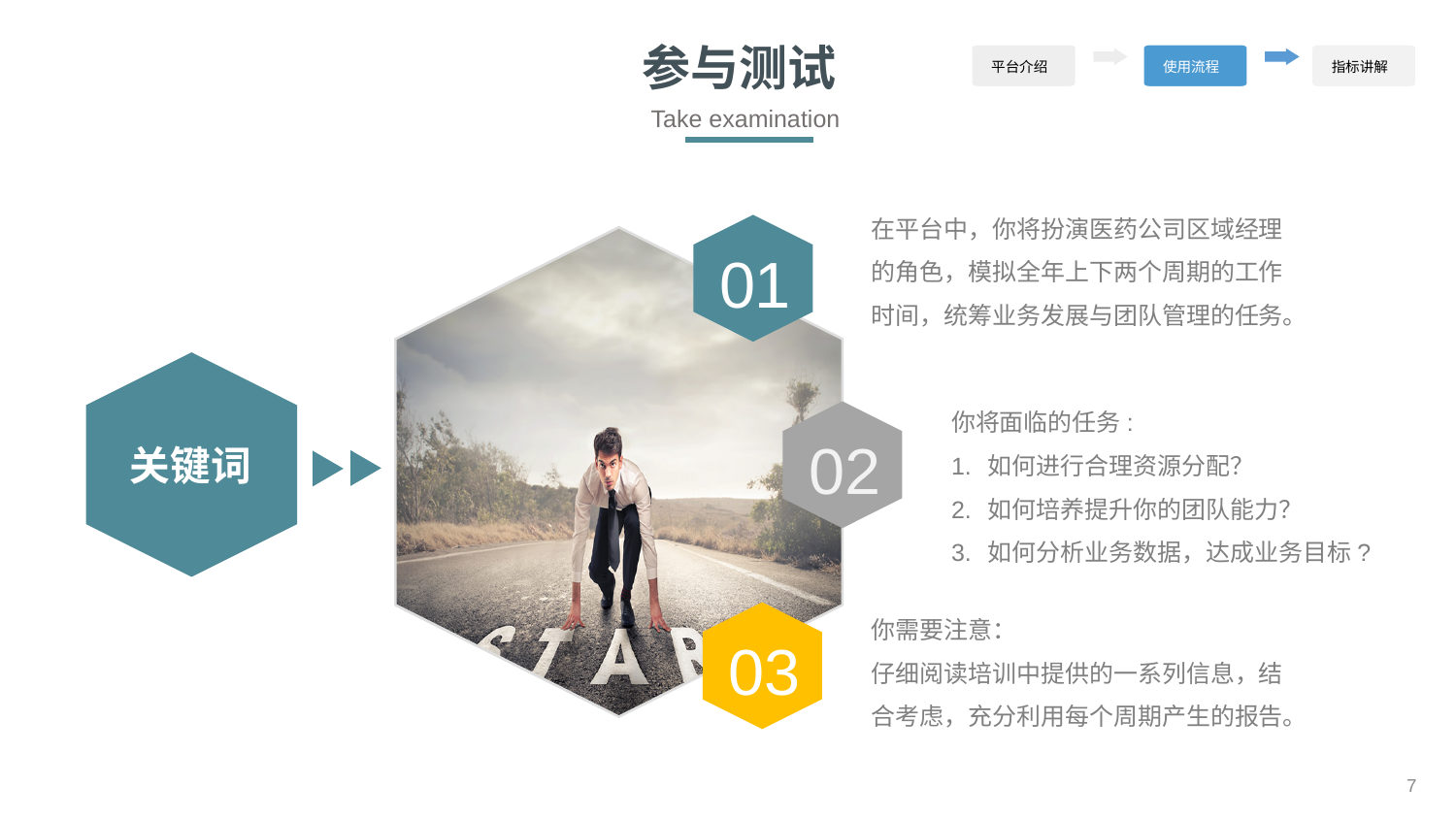

参与测试

平台介绍
使用流程
指标讲解
  Take examination
在平台中，你将扮演医药公司区域经理的角色，模拟全年上下两个周期的工作时间，统筹业务发展与团队管理的任务。

01

关键词
你将面临的任务:
如何进行合理资源分配？
如何培养提升你的团队能力？
如何分析业务数据，达成业务目标?

02

你需要注意：
仔细阅读培训中提供的一系列信息，结合考虑，充分利用每个周期产生的报告。

03
7